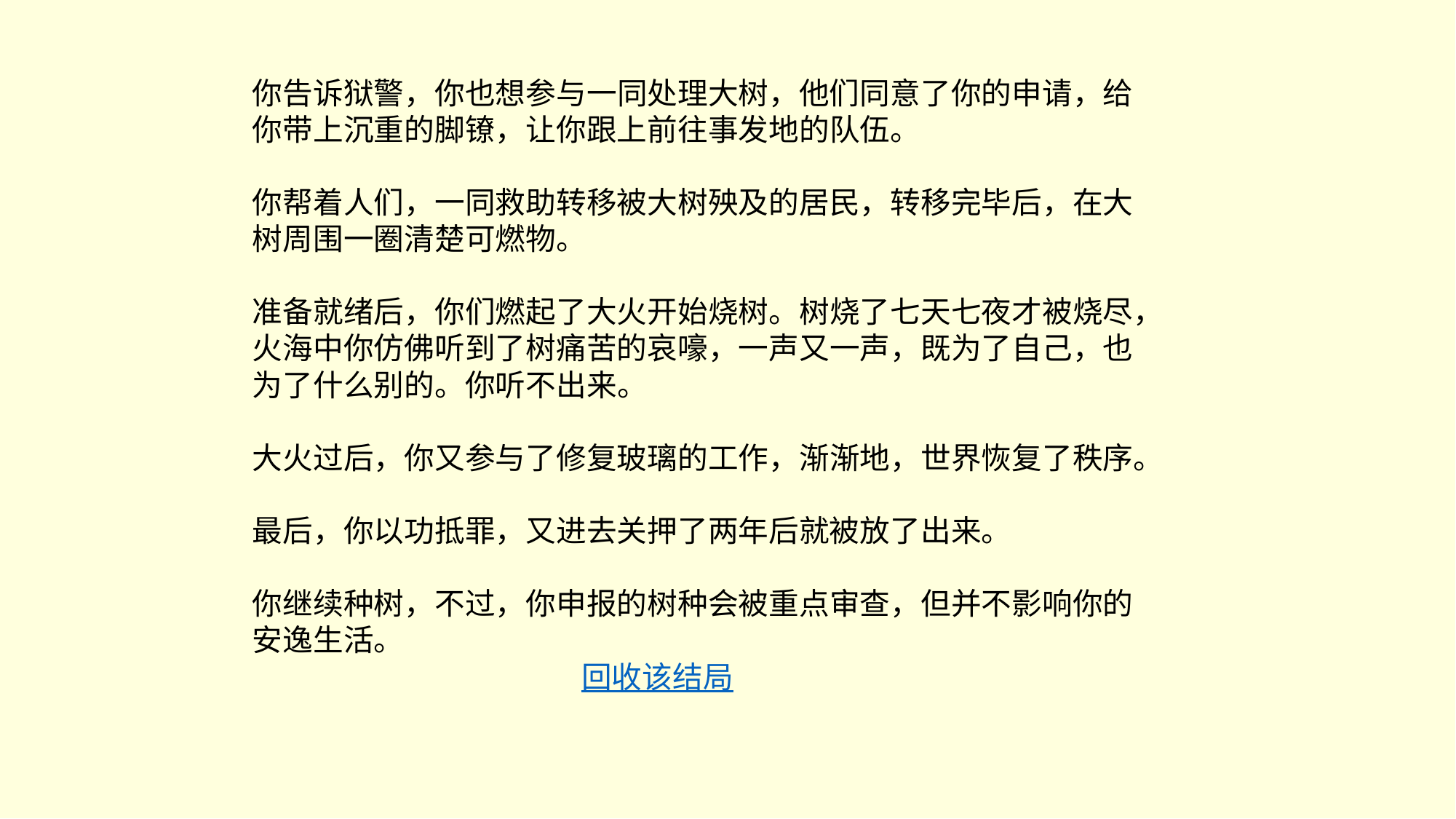

你告诉狱警，你也想参与一同处理大树，他们同意了你的申请，给你带上沉重的脚镣，让你跟上前往事发地的队伍。

你帮着人们，一同救助转移被大树殃及的居民，转移完毕后，在大树周围一圈清楚可燃物。

准备就绪后，你们燃起了大火开始烧树。树烧了七天七夜才被烧尽，火海中你仿佛听到了树痛苦的哀嚎，一声又一声，既为了自己，也为了什么别的。你听不出来。

大火过后，你又参与了修复玻璃的工作，渐渐地，世界恢复了秩序。

最后，你以功抵罪，又进去关押了两年后就被放了出来。

你继续种树，不过，你申报的树种会被重点审查，但并不影响你的安逸生活。
回收该结局